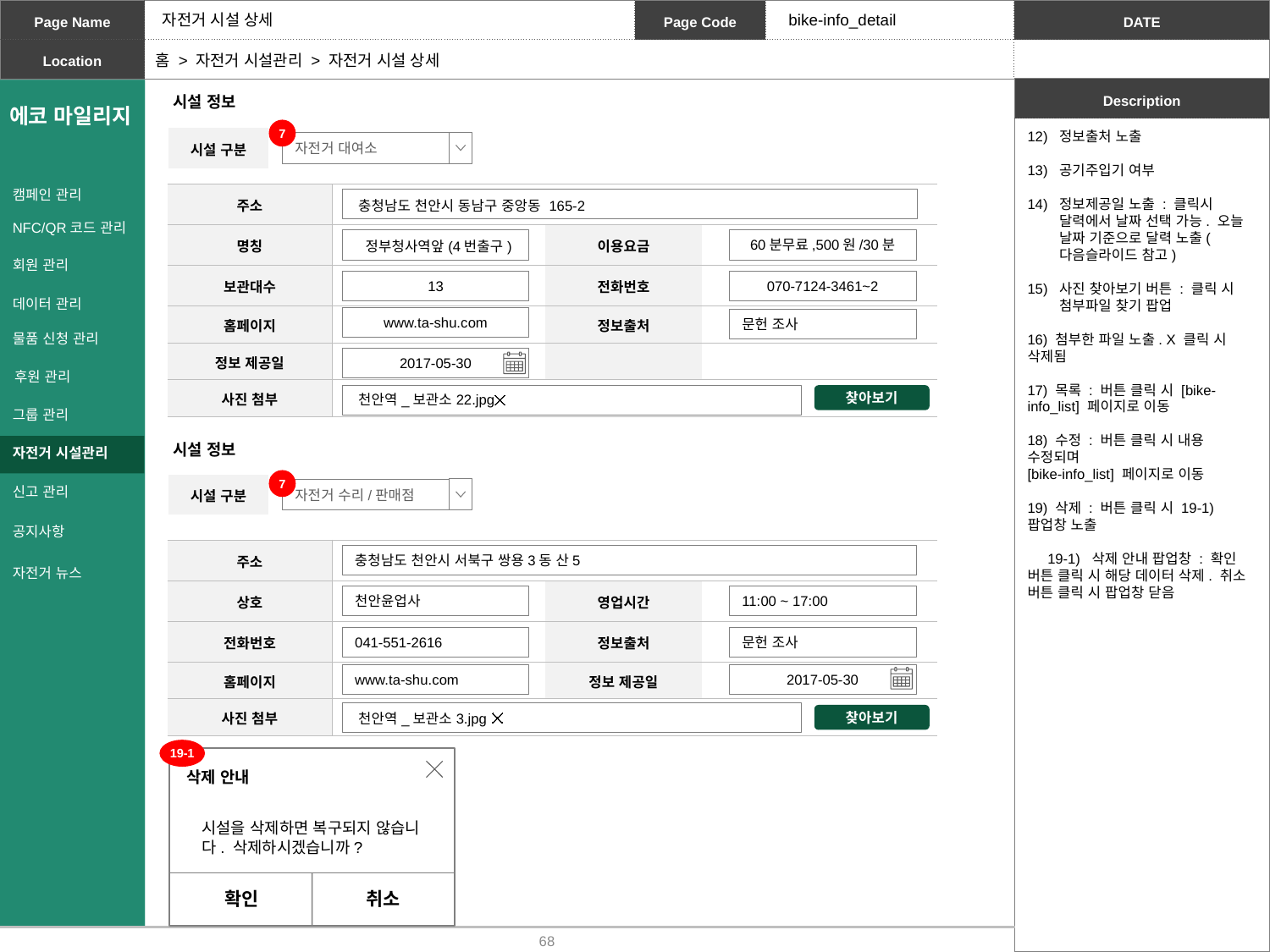

자전거 시설 상세
bike-info_detail
홈 > 자전거 시설관리 > 자전거 시설 상세

시설 정보
에코 마일리지
7
정보출처 노출

공기주입기 여부

정보제공일 노출 : 클릭시 달력에서 날짜 선택 가능. 오늘 날짜 기준으로 달력 노출(다음슬라이드 참고)

사진 찾아보기 버튼 : 클릭 시 첨부파일 찾기 팝업

16) 첨부한 파일 노출. X 클릭 시 삭제됨

17) 목록 : 버튼 클릭 시 [bike-info_list] 페이지로 이동

18) 수정 : 버튼 클릭 시 내용 수정되며
[bike-info_list] 페이지로 이동

19) 삭제 : 버튼 클릭 시 19-1) 팝업창 노출

     19-1)  삭제 안내 팝업창 : 확인 버튼 클릭 시 해당 데이터 삭제. 취소 버튼 클릭 시 팝업창 닫음
| 시설 구분 |  |
| --- | --- |
자전거 대여소

캠페인 관리
NFC/QR코드 관리
회원 관리
데이터 관리
물품 신청 관리
후원 관리
그룹 관리
자전거 시설관리

신고 관리
공지사항
자전거 뉴스
| 주소 | 충청남도 천안시 동남구 중앙동 165-2 |  |  |
| --- | --- | --- | --- |
| 명칭 | 정부청사역앞(4번출구) | 이용요금 |  |
| 보관대수 |  | 전화번호 |  |
| 홈페이지 |  | 정보출처 |  |
| 정보 제공일 |  |  |  |
| 사진 첨부 | 천안역\_보관소22.jpg |  |  |

60분무료,500원/30분
13
070-7124-3461~2
www.ta-shu.com
문헌 조사
2017-05-30

찾아보기

시설 정보
7
| 시설 구분 |  |
| --- | --- |
자전거 수리/판매점

| 주소 |  |  |  |
| --- | --- | --- | --- |
| 상호 |  | 영업시간 |  |
| 전화번호 |  | 정보출처 |  |
| 홈페이지 |  | 정보 제공일 |  |
| 사진 첨부 | 천안역\_보관소3.jpg |  |  |
충청남도 천안시 서북구 쌍용3동 산5
천안윤업사
11:00 ~ 17:00
041-551-2616
문헌 조사
www.ta-shu.com
2017-05-30

찾아보기

19-1

삭제 안내

시설을 삭제하면 복구되지 않습니다. 삭제하시겠습니까?
확인
취소
68